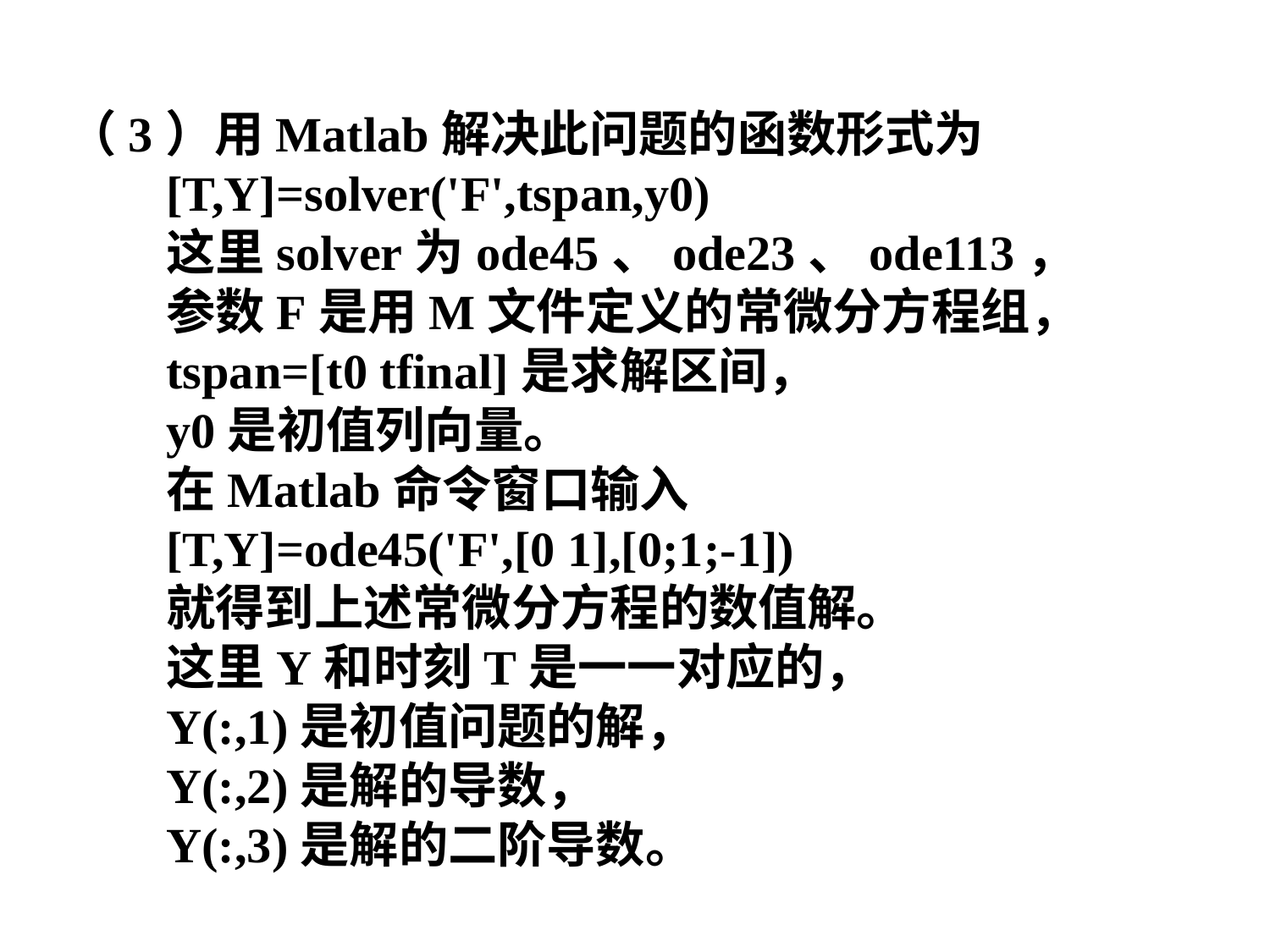

（3）用Matlab解决此问题的函数形式为
[T,Y]=solver('F',tspan,y0)
这里solver为ode45、ode23、ode113，
参数F是用M文件定义的常微分方程组，
tspan=[t0 tfinal]是求解区间，
y0是初值列向量。
在Matlab命令窗口输入
[T,Y]=ode45('F',[0 1],[0;1;-1])
就得到上述常微分方程的数值解。
这里Y和时刻T是一一对应的，
Y(:,1)是初值问题的解，
Y(:,2)是解的导数，
Y(:,3)是解的二阶导数。